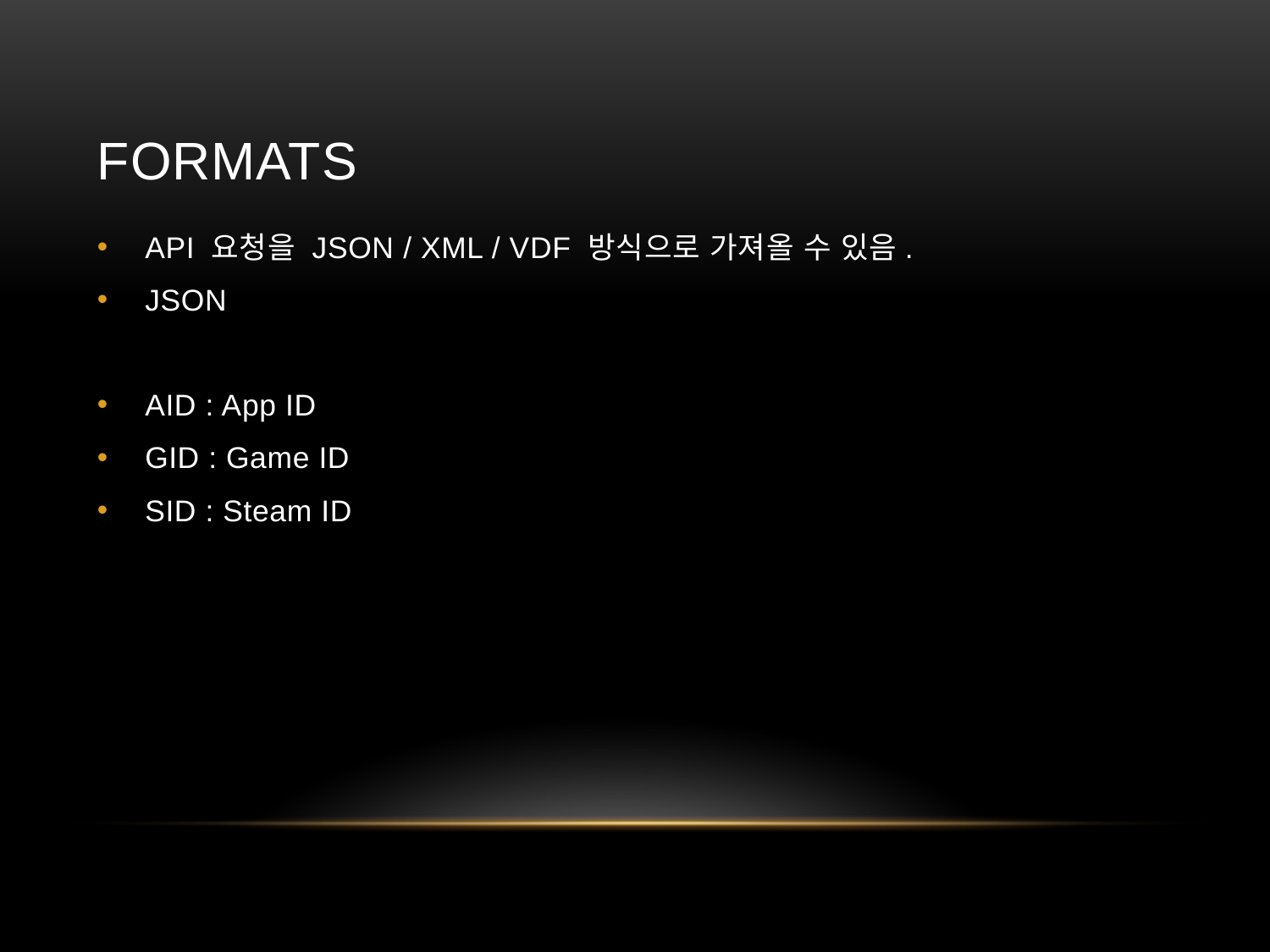

# formats
API 요청을 JSON / XML / VDF 방식으로 가져올 수 있음.
JSON

AID : App ID
GID : Game ID
SID : Steam ID